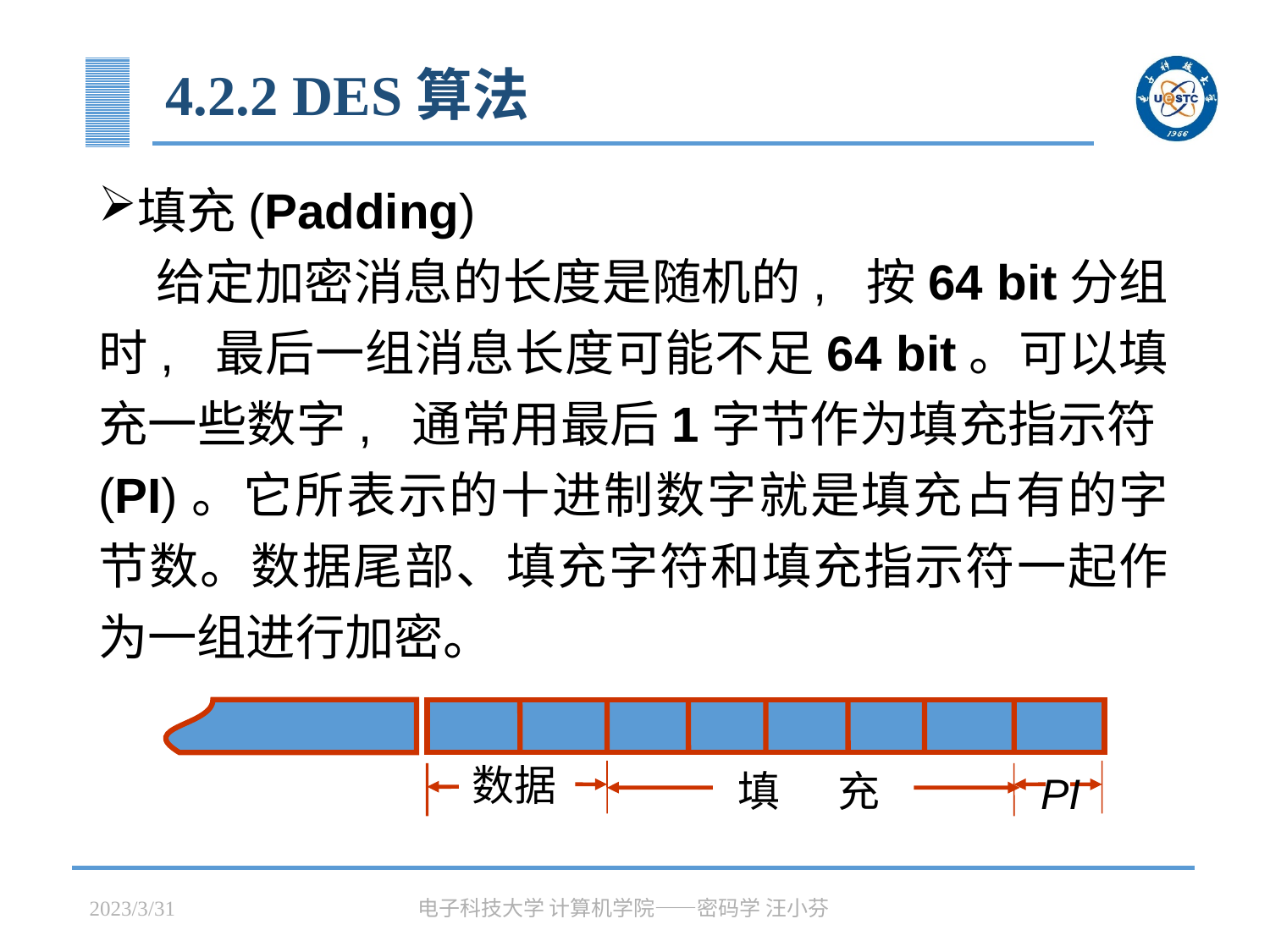

# 4.2.2 DES算法
填充(Padding)
    给定加密消息的长度是随机的,  按64 bit分组时,  最后一组消息长度可能不足64 bit。可以填充一些数字,  通常用最后1字节作为填充指示符(PI)。它所表示的十进制数字就是填充占有的字节数。数据尾部、填充字符和填充指示符一起作为一组进行加密。

数据
填      充

PI
2023/3/31
电子科技大学 计算机学院——密码学 汪小芬